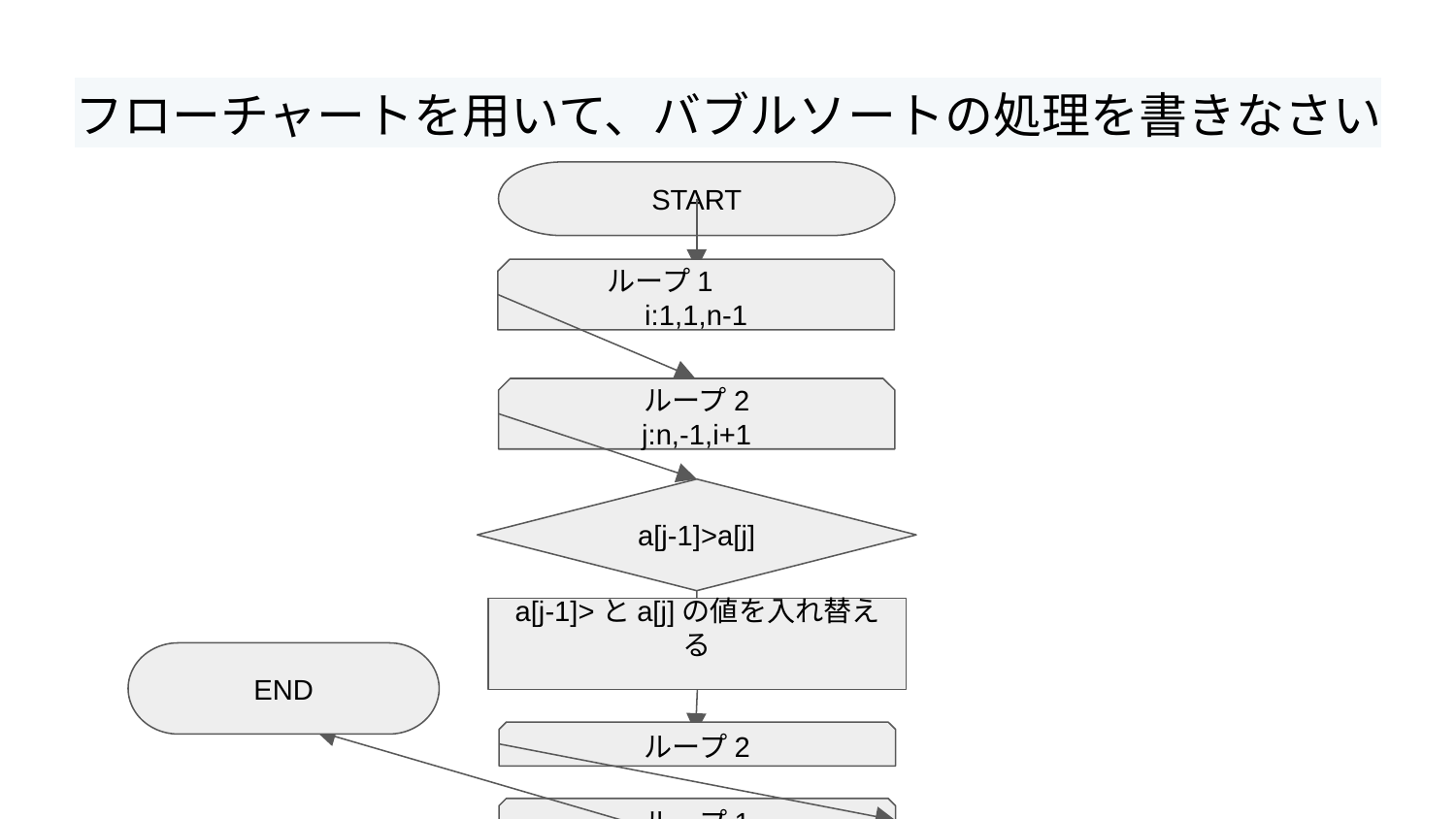

# フローチャートを用いて、バブルソートの処理を書きなさい

START
ループ1
i:1,1,n-1
ループ2
j:n,-1,i+1
a[j-1]>a[j]
a[j-1]>とa[j]の値を入れ替える

END
ループ2
ループ1